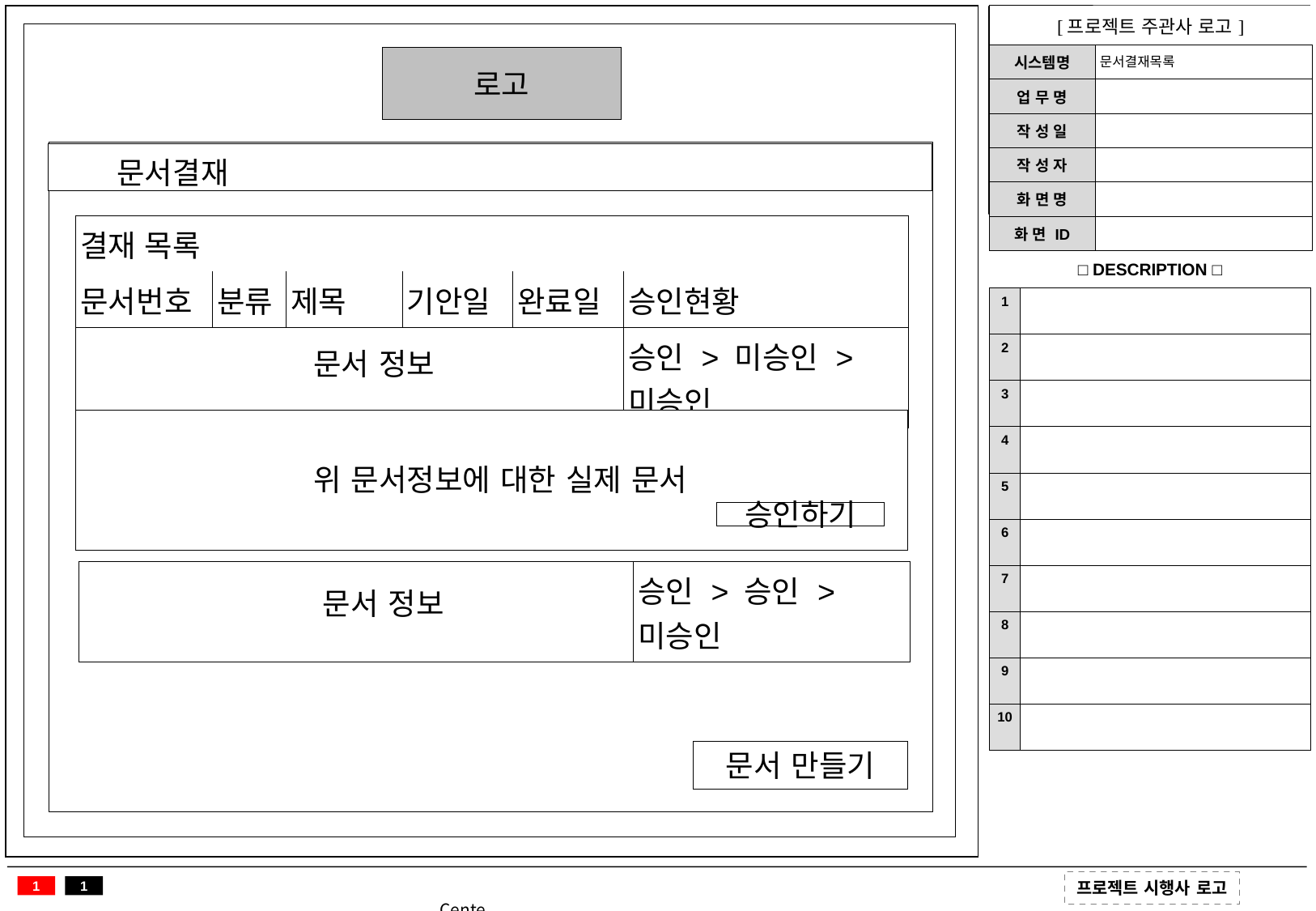

| [프로젝트 주관사 로고] |  |
| --- | --- |
| 시스템명 | 문서결재목록 |
| 업 무 명 |  |
| 작 성 일 |  |
| 작 성 자 |  |
| 화 면 명 |  |
| 화 면 ID |  |

로고

문서결재
| 결재 목록 |  |  |  |  |  |
| --- | --- | --- | --- | --- | --- |
| 문서번호 | 분류 | 제목 | 기안일 | 완료일 | 승인현황 |
|  |  |  |  |  | 승인 > 미승인 > 미승인 |
| □ DESCRIPTION □ |  |
| --- | --- |
| 1 |  |
| 2 |  |
| 3 |  |
| 4 |  |
| 5 |  |
| 6 |  |
| 7 |  |
| 8 |  |
| 9 |  |
| 10 |  |
문서 정보

위 문서정보에 대한 실제 문서
승인하기
|  | 승인 > 승인 > 미승인 |
| --- | --- |
문서 정보
문서 만들기
1
1
Center